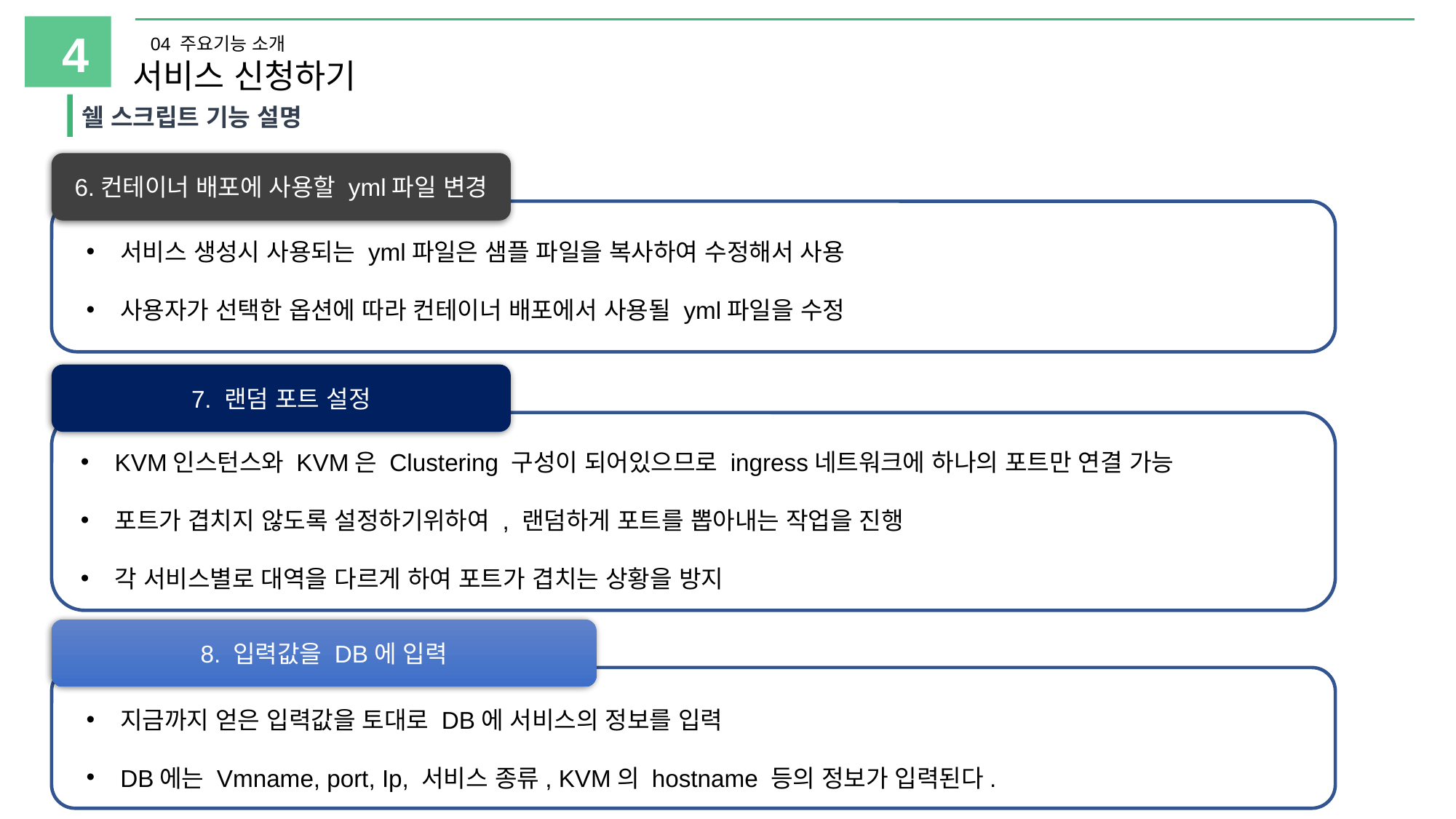

4
04 주요기능 소개
서비스 신청하기

쉘 스크립트 기능 설명
6.컨테이너 배포에 사용할 yml파일 변경

서비스 생성시 사용되는 yml파일은 샘플 파일을 복사하여 수정해서 사용

사용자가 선택한 옵션에 따라 컨테이너 배포에서 사용될 yml파일을 수정
7. 랜덤 포트 설정

KVM인스턴스와 KVM은 Clustering 구성이 되어있으므로 ingress네트워크에 하나의 포트만 연결 가능

포트가 겹치지 않도록 설정하기위하여 , 랜덤하게 포트를 뽑아내는 작업을 진행

각 서비스별로 대역을 다르게 하여 포트가 겹치는 상황을 방지
8. 입력값을 DB에 입력

지금까지 얻은 입력값을 토대로 DB에 서비스의 정보를 입력

DB에는 Vmname, port, Ip, 서비스 종류, KVM의 hostname 등의 정보가 입력된다.